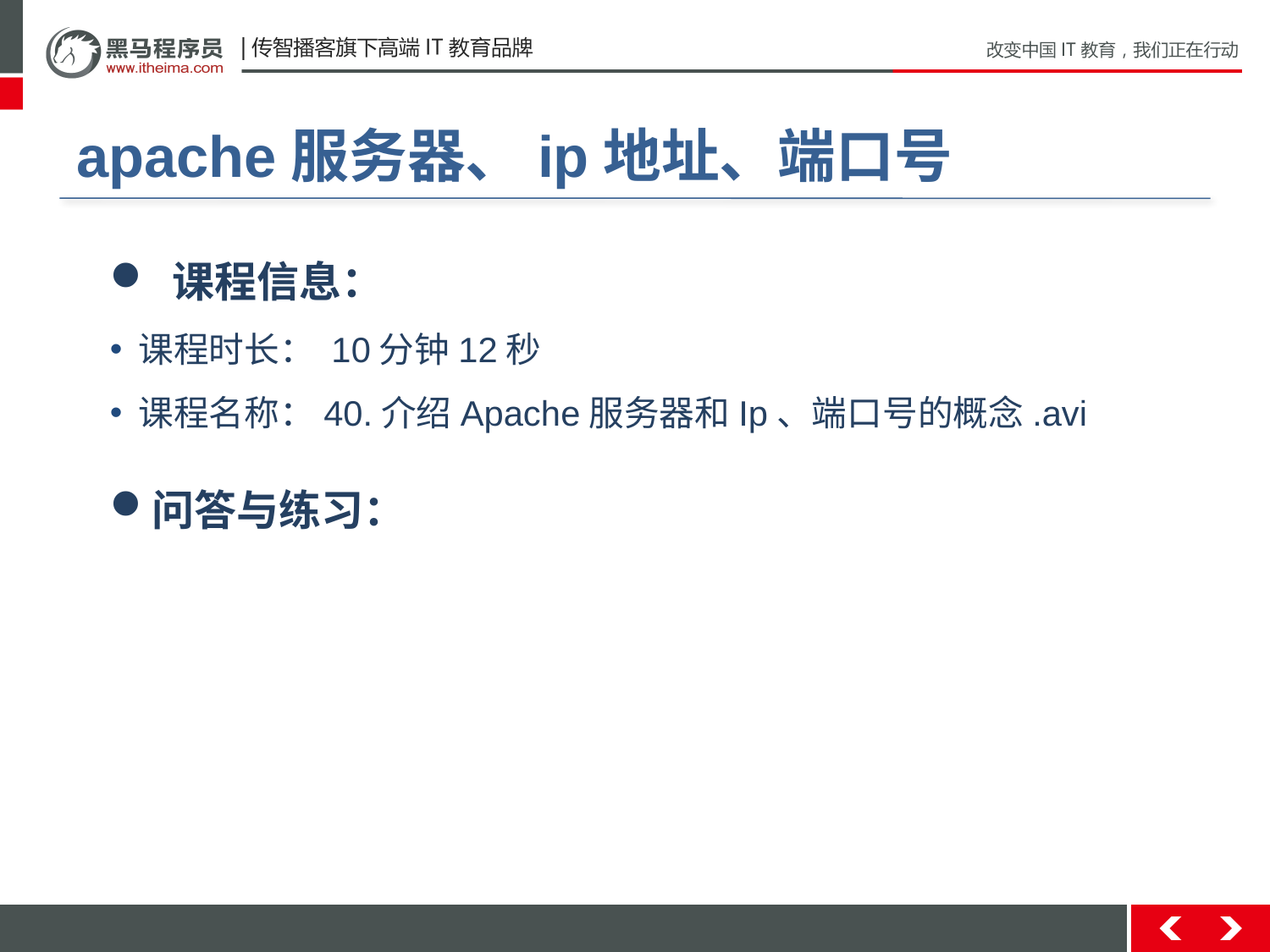

# apache服务器、ip地址、端口号
 课程信息：
 课程时长： 10分钟12秒
 课程名称：40.介绍Apache服务器和Ip、端口号的概念.avi
问答与练习：